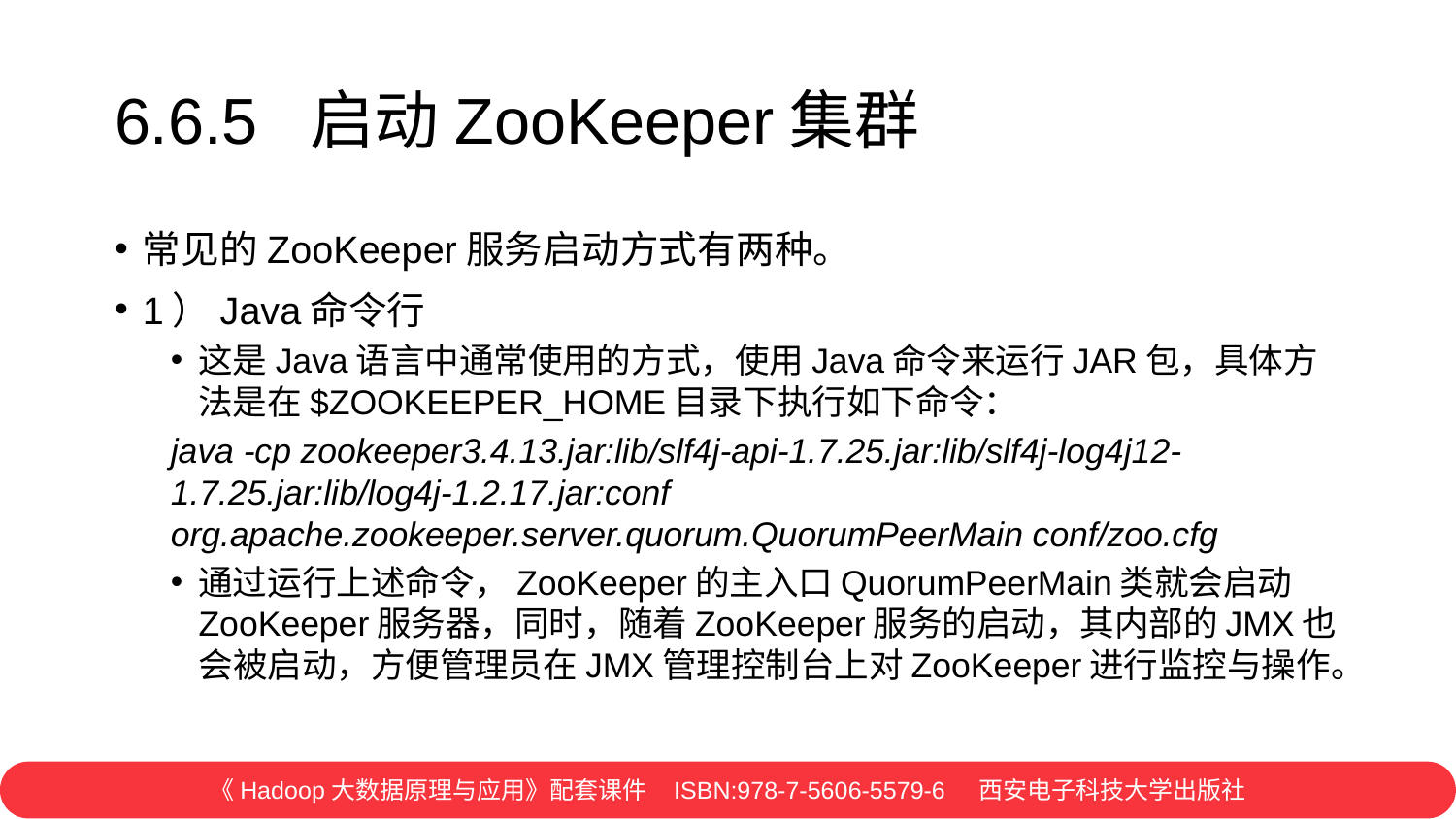

# 6.6.5  启动ZooKeeper集群
常见的ZooKeeper服务启动方式有两种。
1）Java命令行
这是Java语言中通常使用的方式，使用Java命令来运行JAR包，具体方法是在$ZOOKEEPER_HOME目录下执行如下命令：
java -cp zookeeper3.4.13.jar:lib/slf4j-api-1.7.25.jar:lib/slf4j-log4j12-1.7.25.jar:lib/log4j-1.2.17.jar:conf org.apache.zookeeper.server.quorum.QuorumPeerMain conf/zoo.cfg
通过运行上述命令，ZooKeeper的主入口QuorumPeerMain类就会启动ZooKeeper服务器，同时，随着ZooKeeper服务的启动，其内部的JMX也会被启动，方便管理员在JMX管理控制台上对ZooKeeper进行监控与操作。